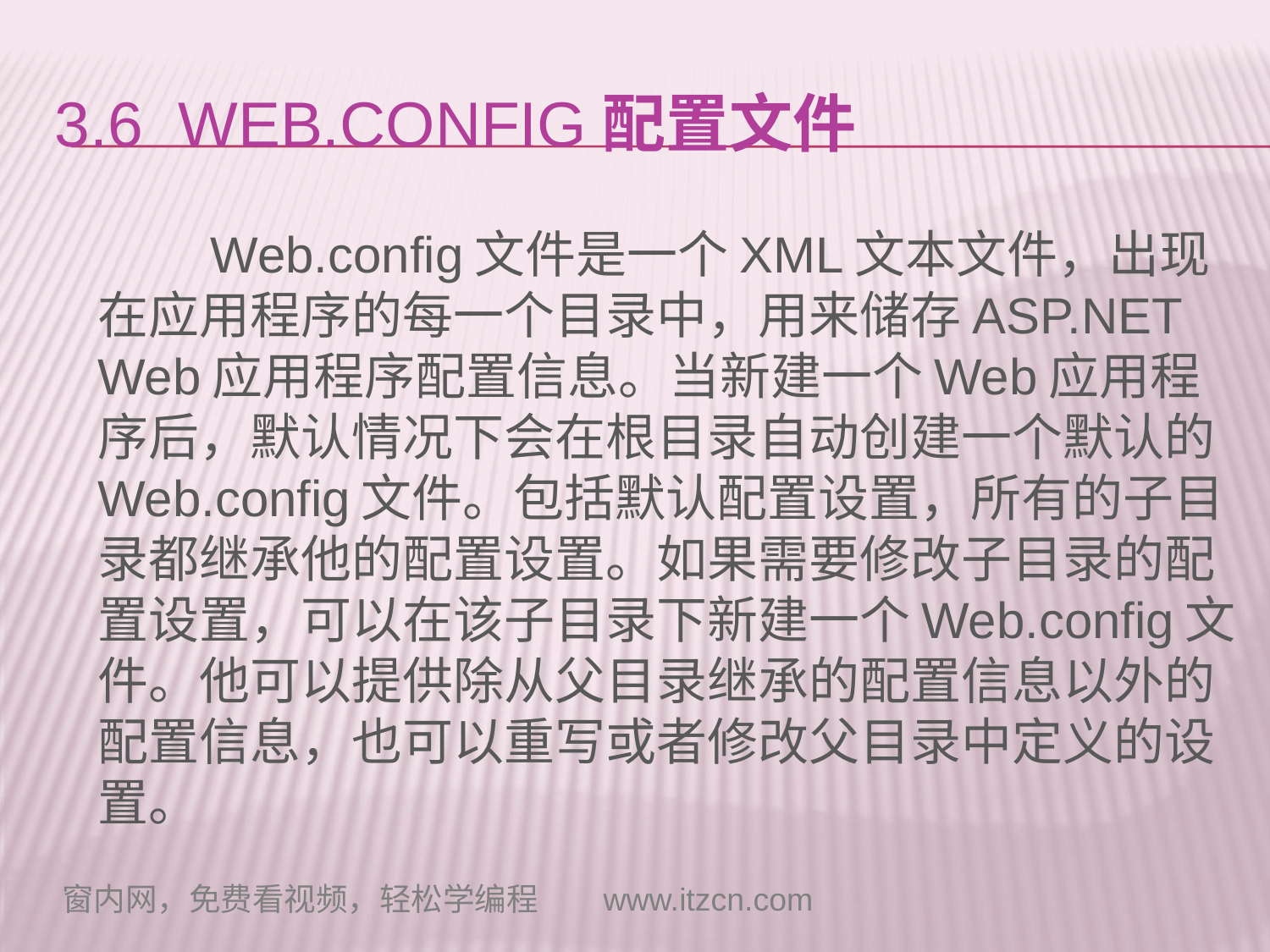

# 3.6  Web.config配置文件
           Web.config文件是一个XML文本文件，出现在应用程序的每一个目录中，用来储存ASP.NET Web应用程序配置信息。当新建一个Web应用程序后，默认情况下会在根目录自动创建一个默认的Web.config文件。包括默认配置设置，所有的子目录都继承他的配置设置。如果需要修改子目录的配置设置，可以在该子目录下新建一个Web.config文件。他可以提供除从父目录继承的配置信息以外的配置信息，也可以重写或者修改父目录中定义的设置。